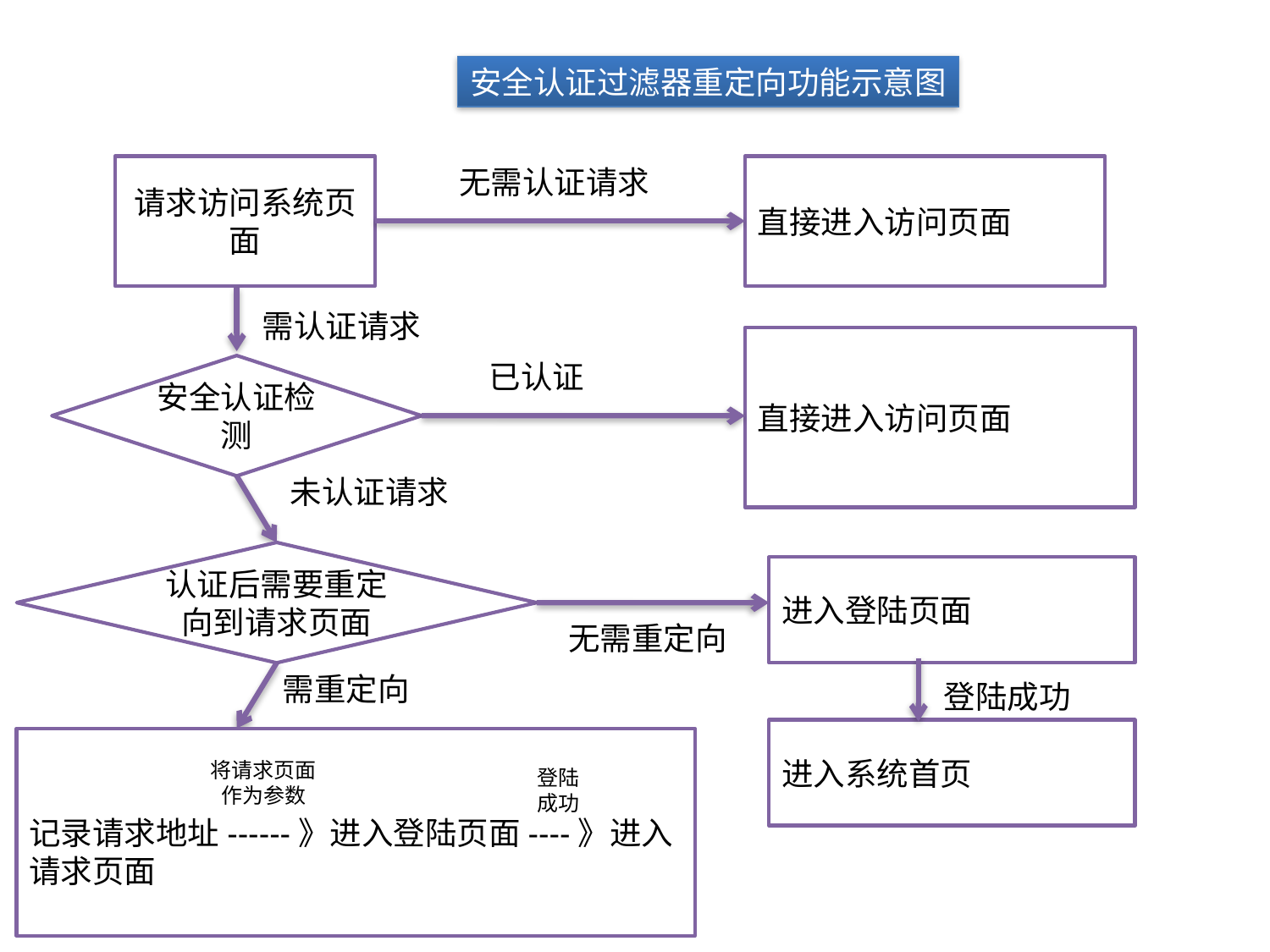

安全认证过滤器重定向功能示意图
请求访问系统页面
无需认证请求
直接进入访问页面
需认证请求
直接进入访问页面
已认证
安全认证检测
未认证请求
认证后需要重定向到请求页面
进入登陆页面
无需重定向
需重定向
登陆成功
进入系统首页

记录请求地址------》进入登陆页面----》进入请求页面
将请求页面
作为参数
登陆
成功